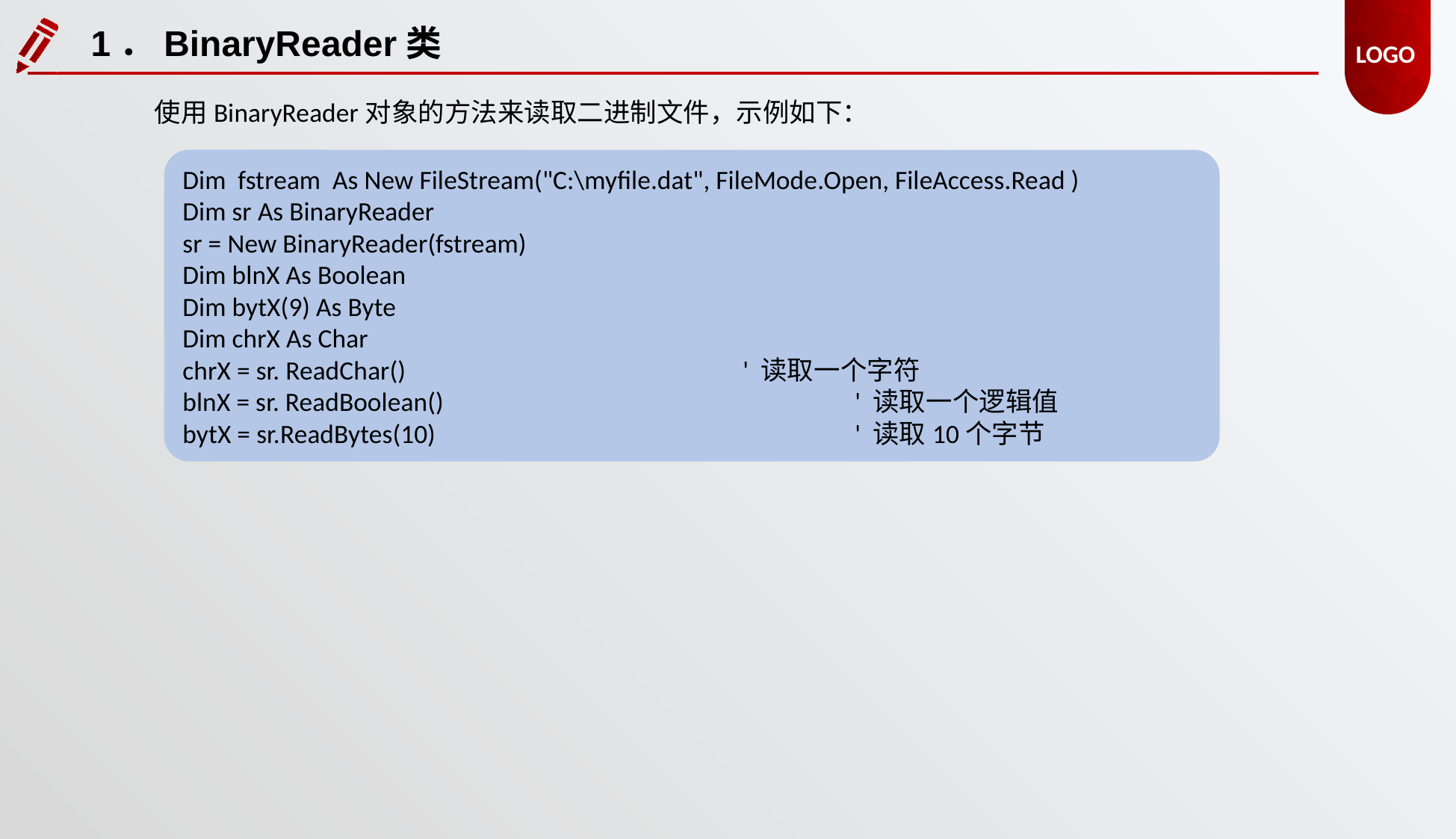

1．BinaryReader类
使用BinaryReader对象的方法来读取二进制文件，示例如下：
Dim  fstream  As New FileStream("C:\myfile.dat", FileMode.Open, FileAccess.Read )
Dim sr As BinaryReader
sr = New BinaryReader(fstream)
Dim blnX As Boolean
Dim bytX(9) As Byte
Dim chrX As Char
chrX = sr. ReadChar()				' 读取一个字符
blnX = sr. ReadBoolean()				' 读取一个逻辑值
bytX = sr.ReadBytes(10)				' 读取10个字节